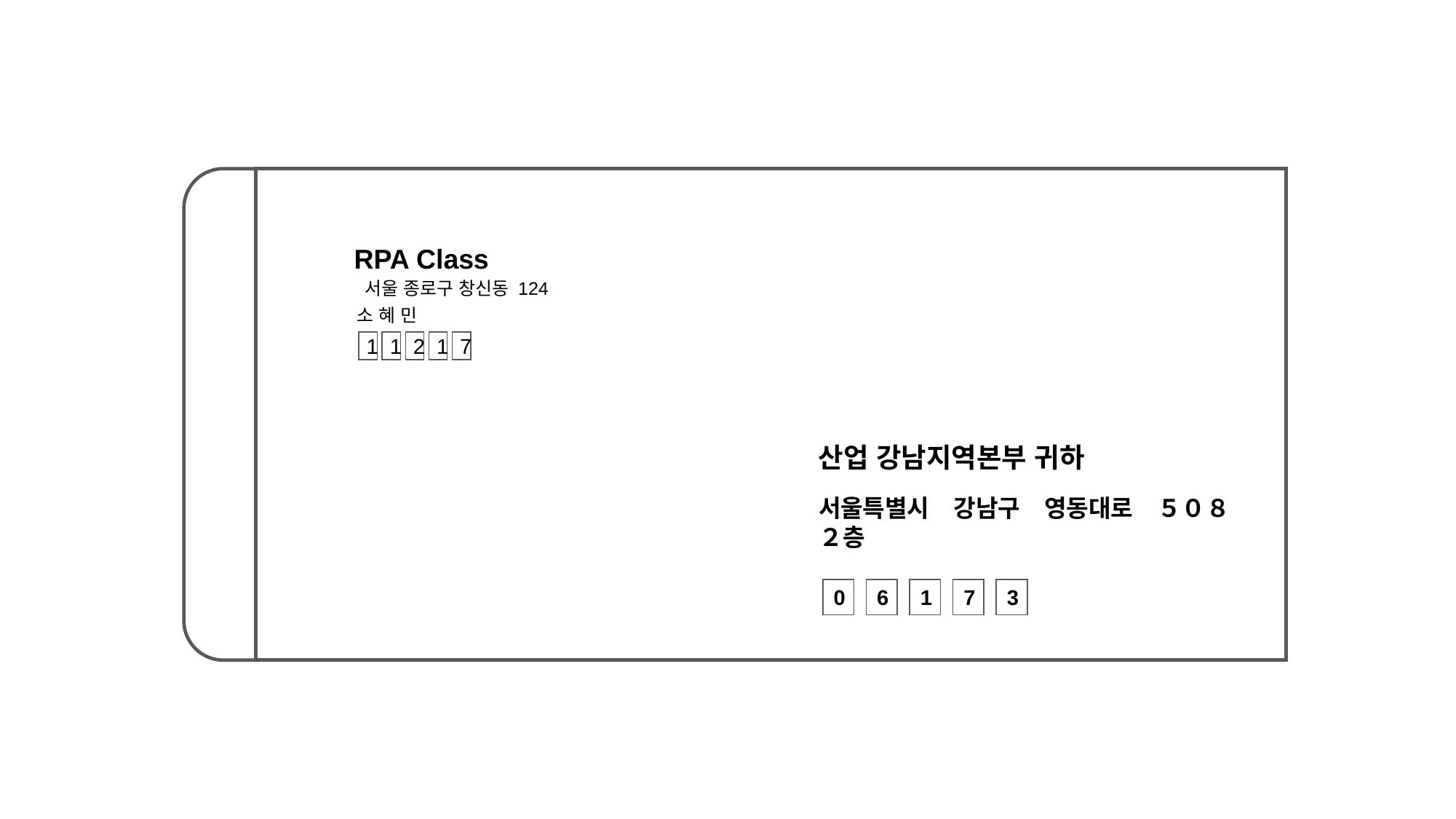

RPA Class
서울 종로구 창신동 124
소 혜 민
1
1
2
1
7
산업 강남지역본부 귀하
서울특별시　강남구　영동대로　５０８　２층
0
6
1
7
3